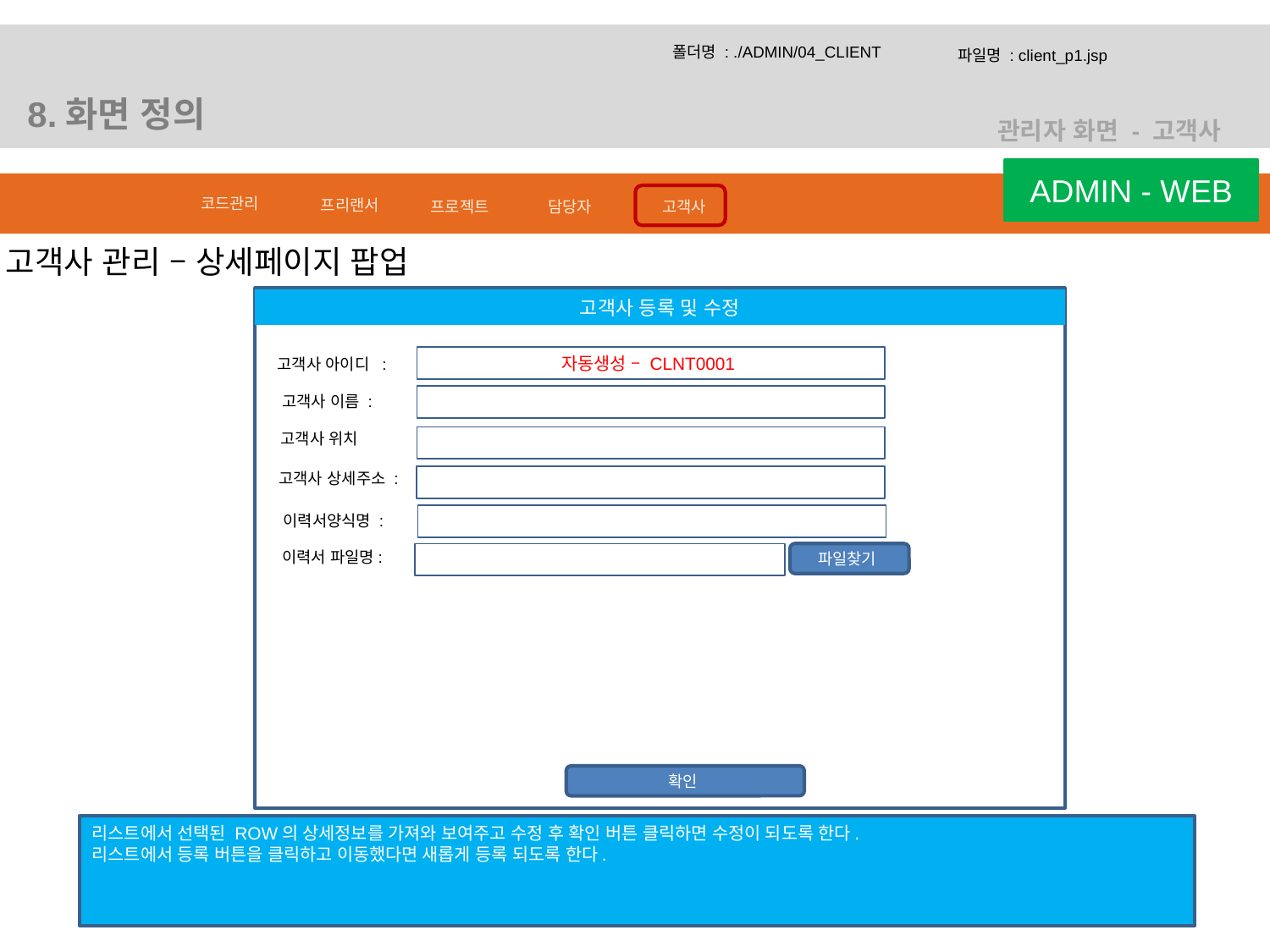

폴더명 : ./ADMIN/04_CLIENT
파일명 : client_p1.jsp
8.화면 정의
관리자 화면 - 고객사
ADMIN - WEB

코드관리
프리랜서
담당자
고객사
프로젝트
고객사 관리 – 상세페이지 팝업

고객사 등록 및 수정
자동생성 – CLNT0001
고객사 아이디  :
 고객사 이름 :

고객사 위치

고객사 상세주소 :

 이력서양식명 :

 이력서 파일명:

파일찾기
확인
리스트에서 선택된 ROW의 상세정보를 가져와 보여주고 수정 후 확인 버튼 클릭하면 수정이 되도록 한다.
리스트에서 등록 버튼을 클릭하고 이동했다면 새롭게 등록 되도록 한다.